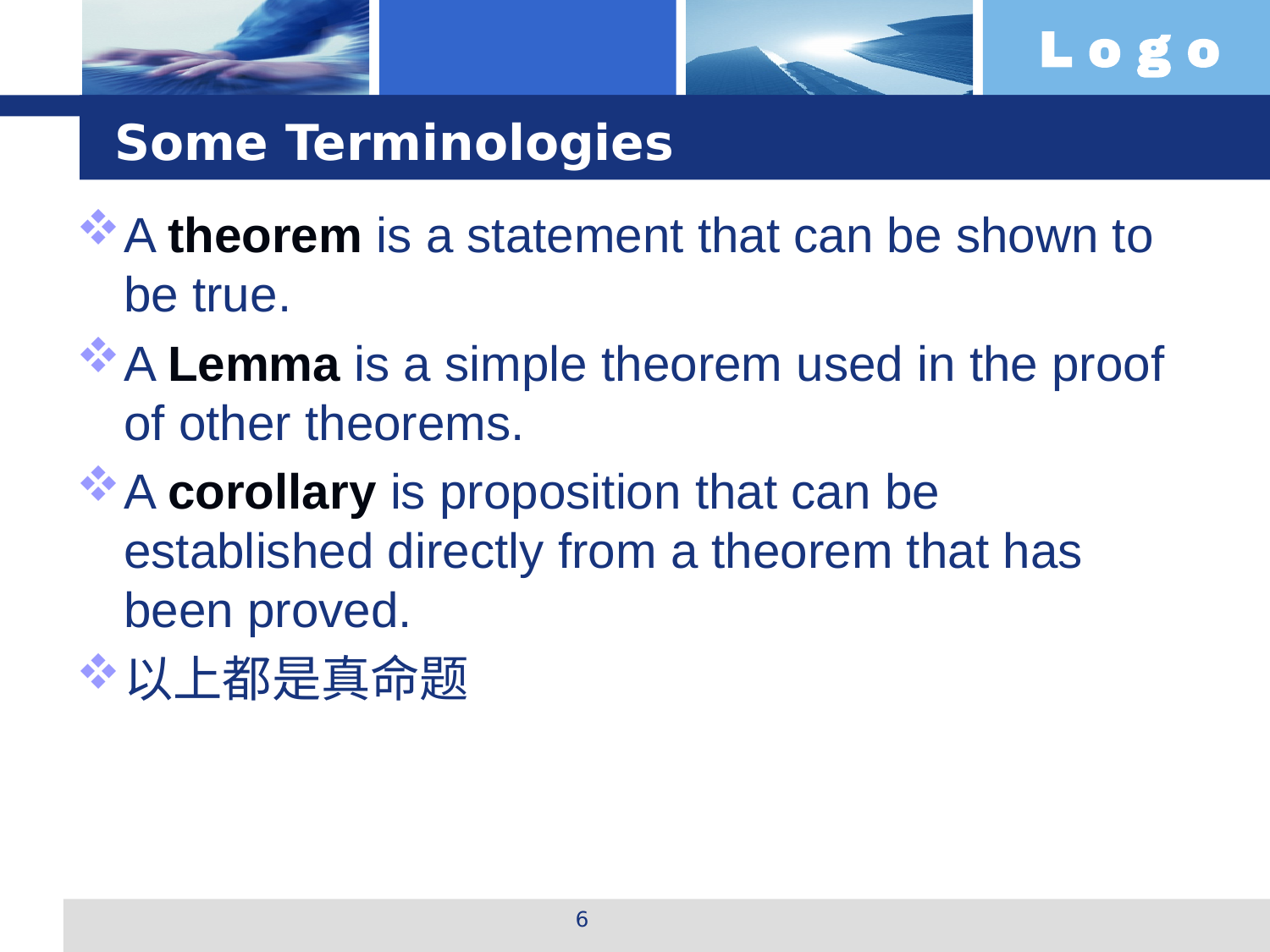

# Some Terminologies
A theorem is a statement that can be shown to be true.
A Lemma is a simple theorem used in the proof of other theorems.
A corollary is proposition that can be established directly from a theorem that has been proved.
以上都是真命题
6